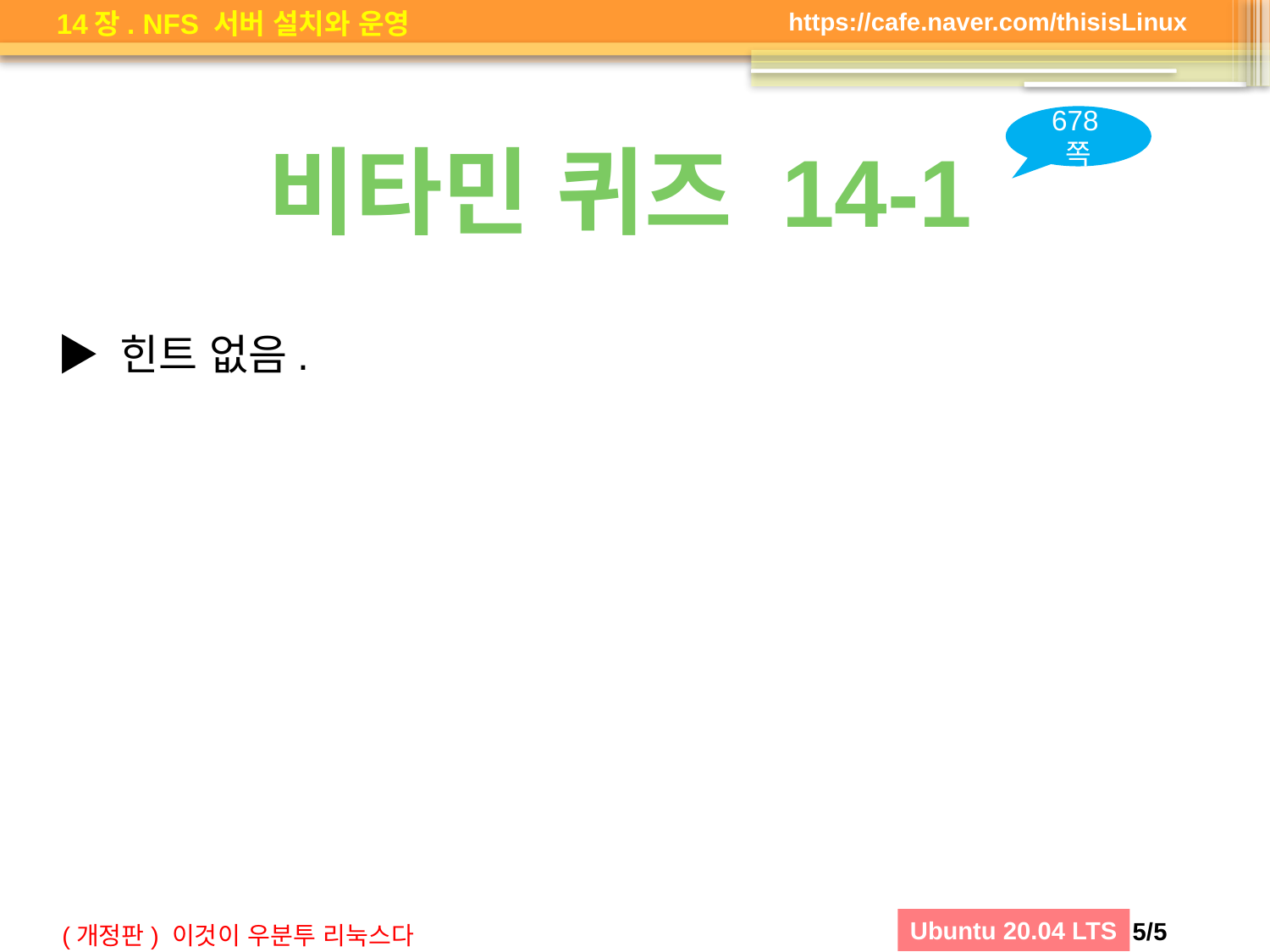

678쪽
비타민 퀴즈 14-1
▶ 힌트 없음.